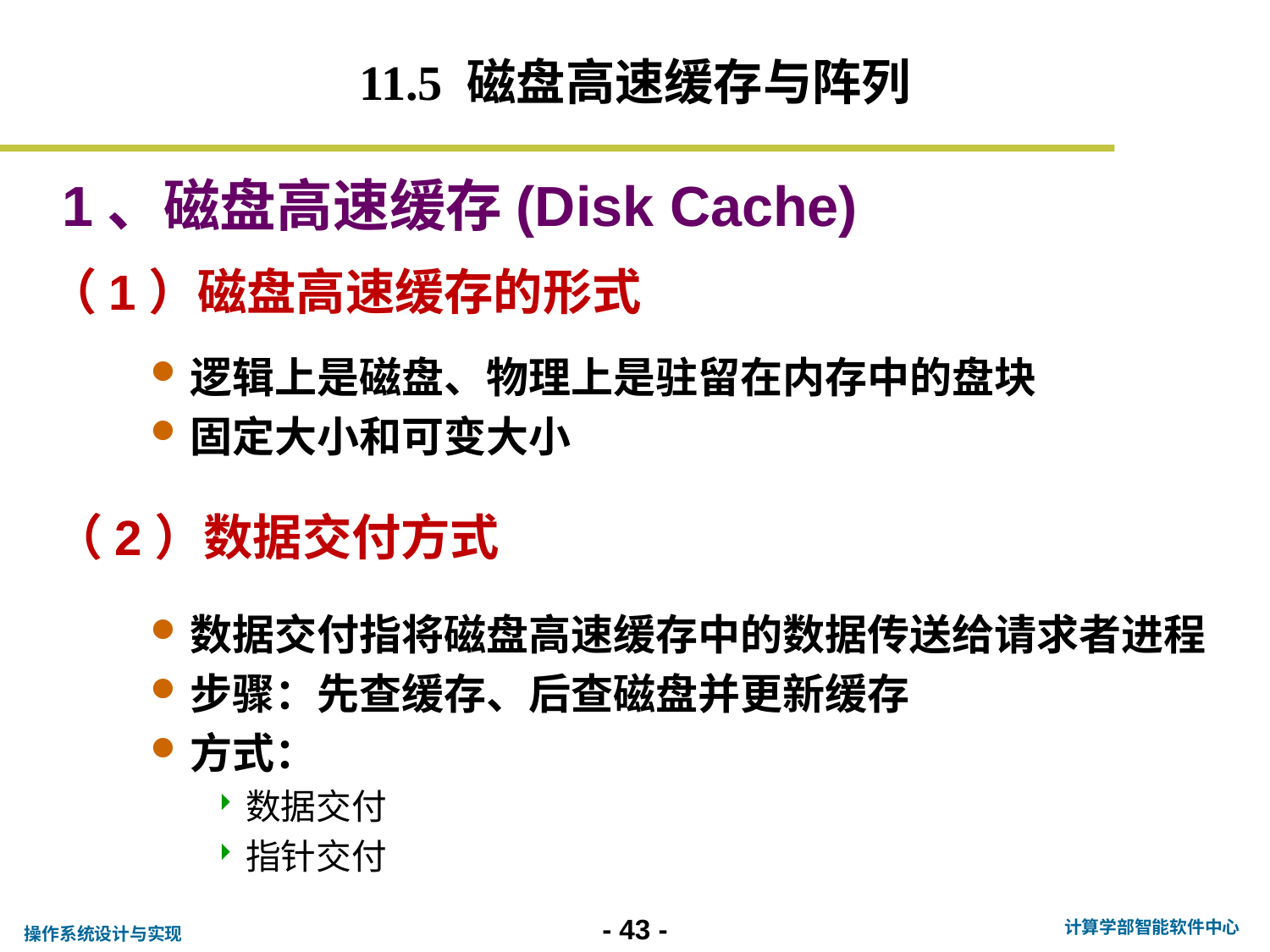

11.5 磁盘高速缓存与阵列
1、磁盘高速缓存(Disk Cache)
（1）磁盘高速缓存的形式
逻辑上是磁盘、物理上是驻留在内存中的盘块
固定大小和可变大小
（2）数据交付方式
数据交付指将磁盘高速缓存中的数据传送给请求者进程
步骤：先查缓存、后查磁盘并更新缓存
方式：
数据交付
指针交付